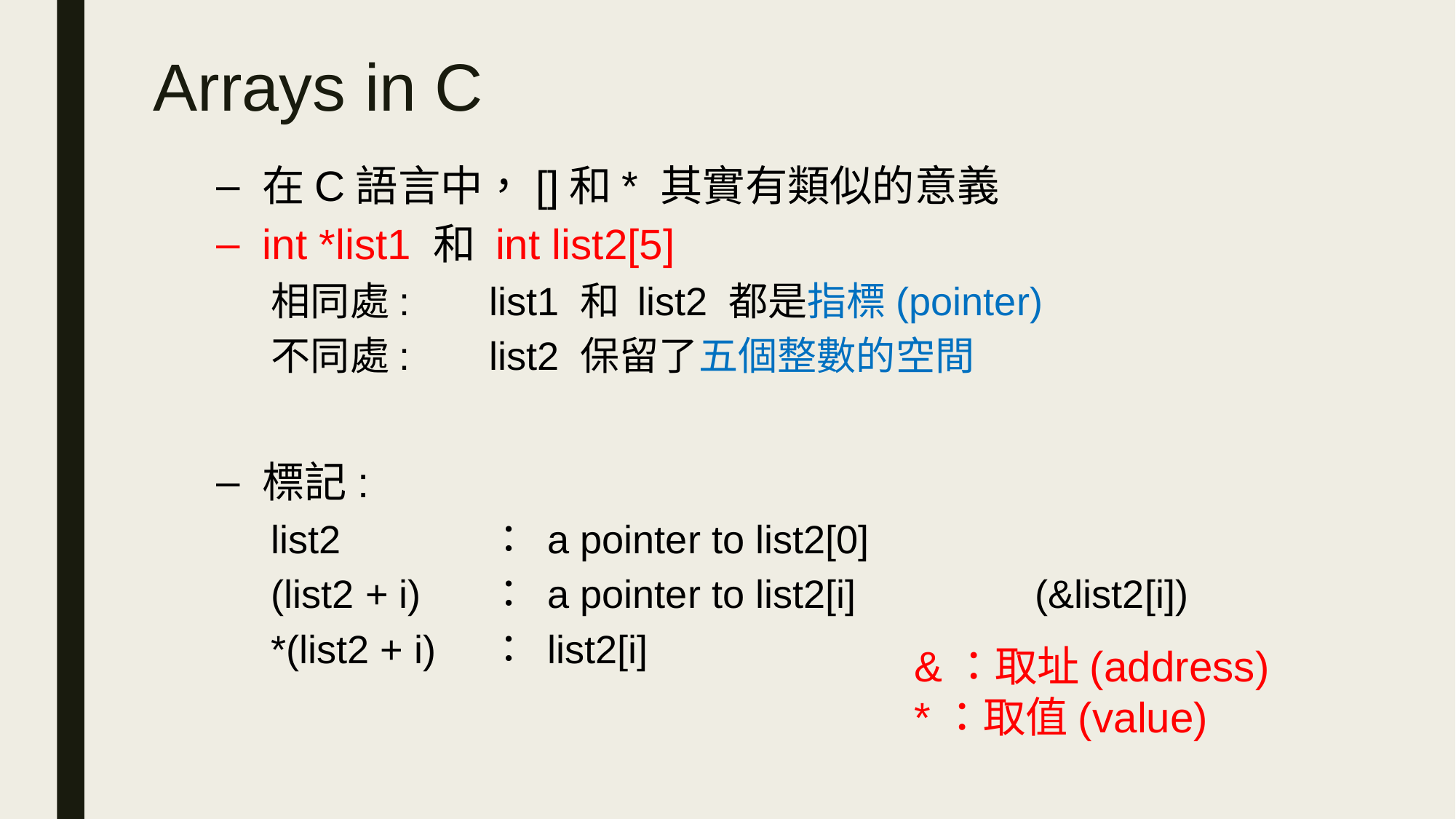

# Arrays in C
在C語言中，[]和* 其實有類似的意義
int *list1 和 int list2[5]
相同處:	list1 和 list2 都是指標(pointer)
不同處:	list2 保留了五個整數的空間

標記:
list2 		： a pointer to list2[0]
(list2 + i) 	： a pointer to list2[i]		(&list2[i])
*(list2 + i) 	： list2[i]

&：取址(address)
*：取值(value)